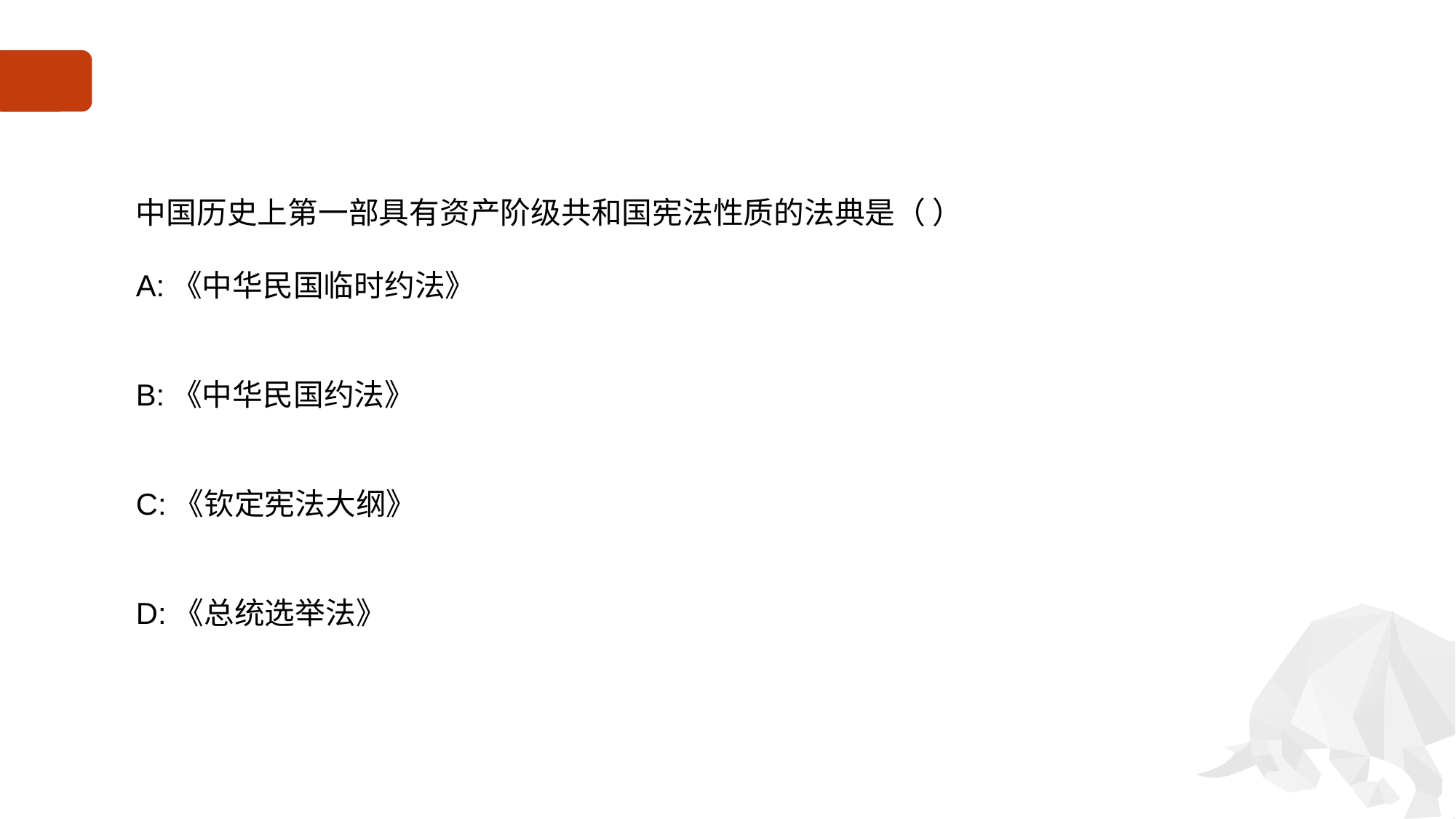

#
中国历史上第一部具有资产阶级共和国宪法性质的法典是（ ）

A:《中华民国临时约法》

B:《中华民国约法》

C:《钦定宪法大纲》

D:《总统选举法》